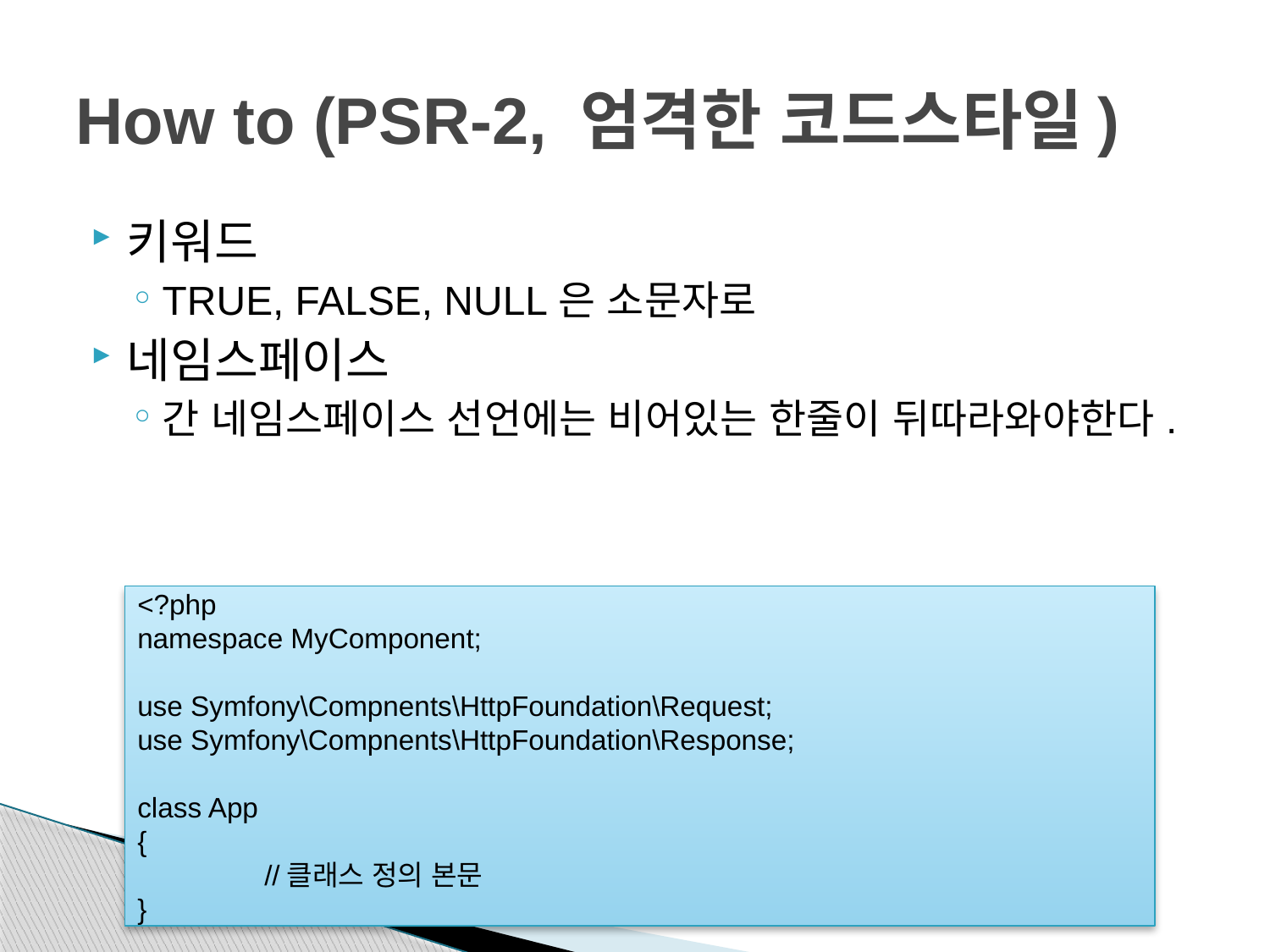

# How to (PSR-2, 엄격한 코드스타일)
키워드
TRUE, FALSE, NULL은 소문자로
네임스페이스
간 네임스페이스 선언에는 비어있는 한줄이 뒤따라와야한다.

<?php
namespace MyComponent;

use Symfony\Compnents\HttpFoundation\Request;
use Symfony\Compnents\HttpFoundation\Response;

class App
{
	//클래스 정의 본문
}